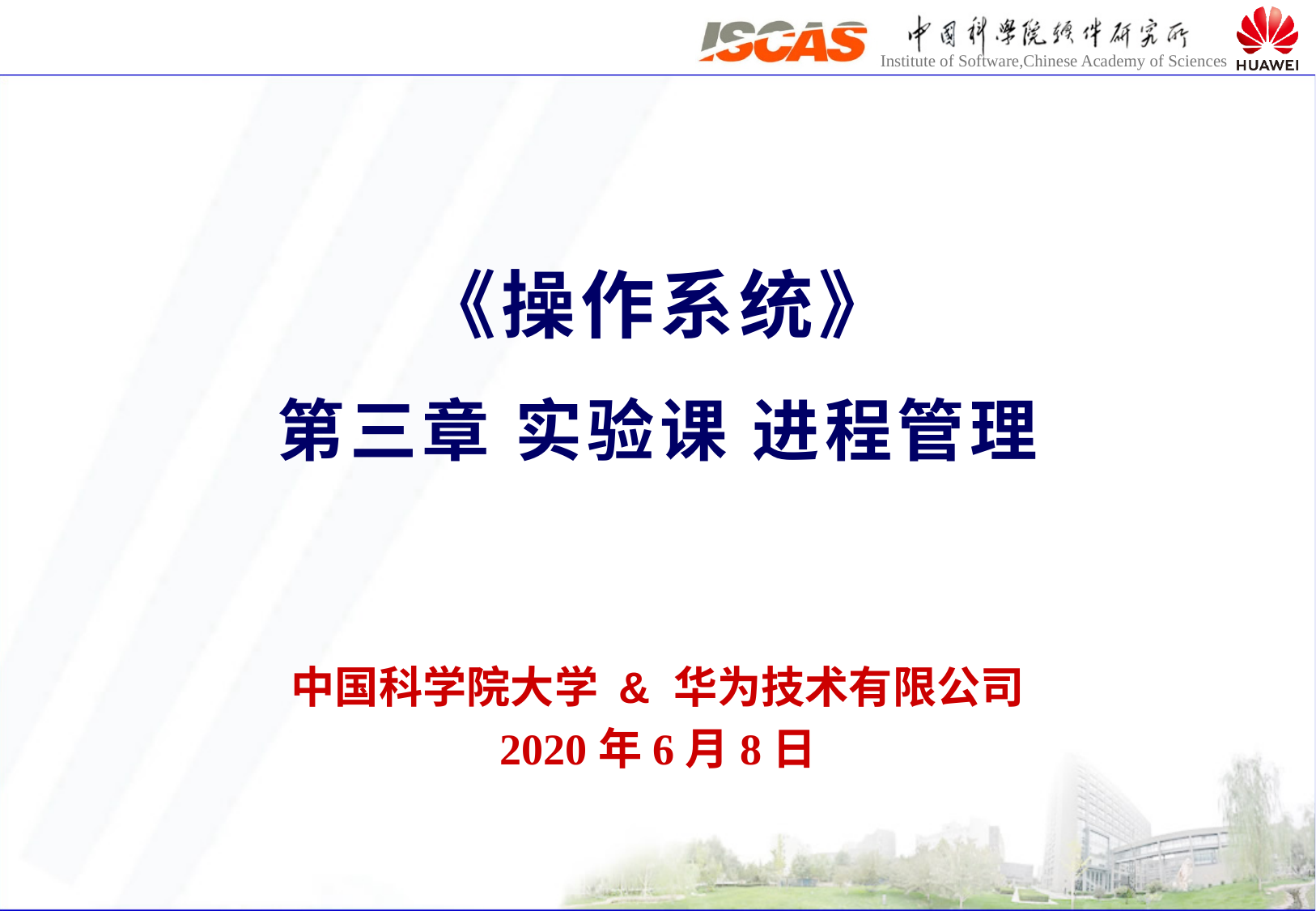

《操作系统》
第三章 实验课 进程管理
中国科学院大学 & 华为技术有限公司
2020年6月8日